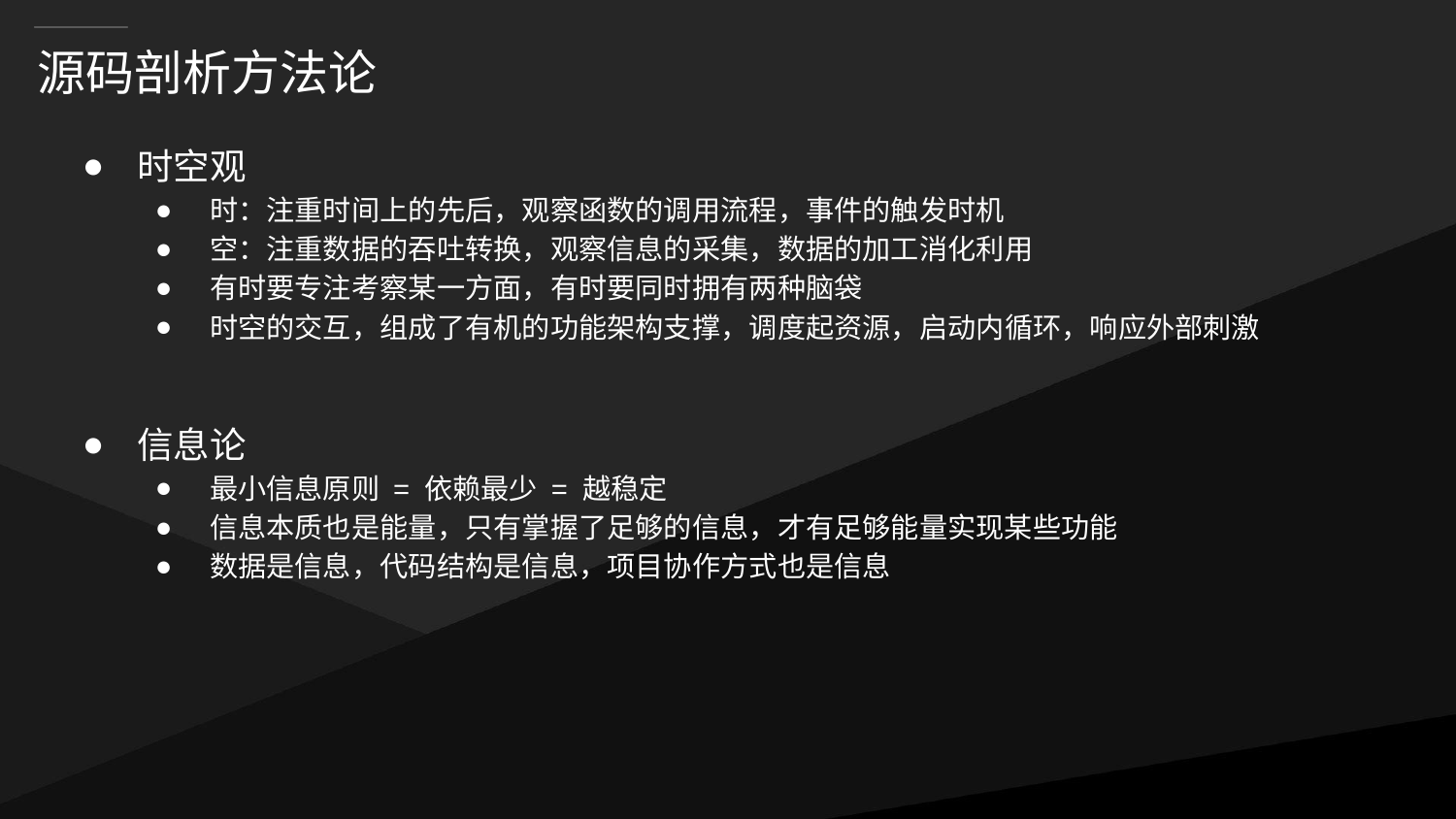

# 源码剖析方法论
时空观
时：注重时间上的先后，观察函数的调用流程，事件的触发时机
空：注重数据的吞吐转换，观察信息的采集，数据的加工消化利用
有时要专注考察某一方面，有时要同时拥有两种脑袋
时空的交互，组成了有机的功能架构支撑，调度起资源，启动内循环，响应外部刺激

信息论
最小信息原则 = 依赖最少 = 越稳定
信息本质也是能量，只有掌握了足够的信息，才有足够能量实现某些功能
数据是信息，代码结构是信息，项目协作方式也是信息